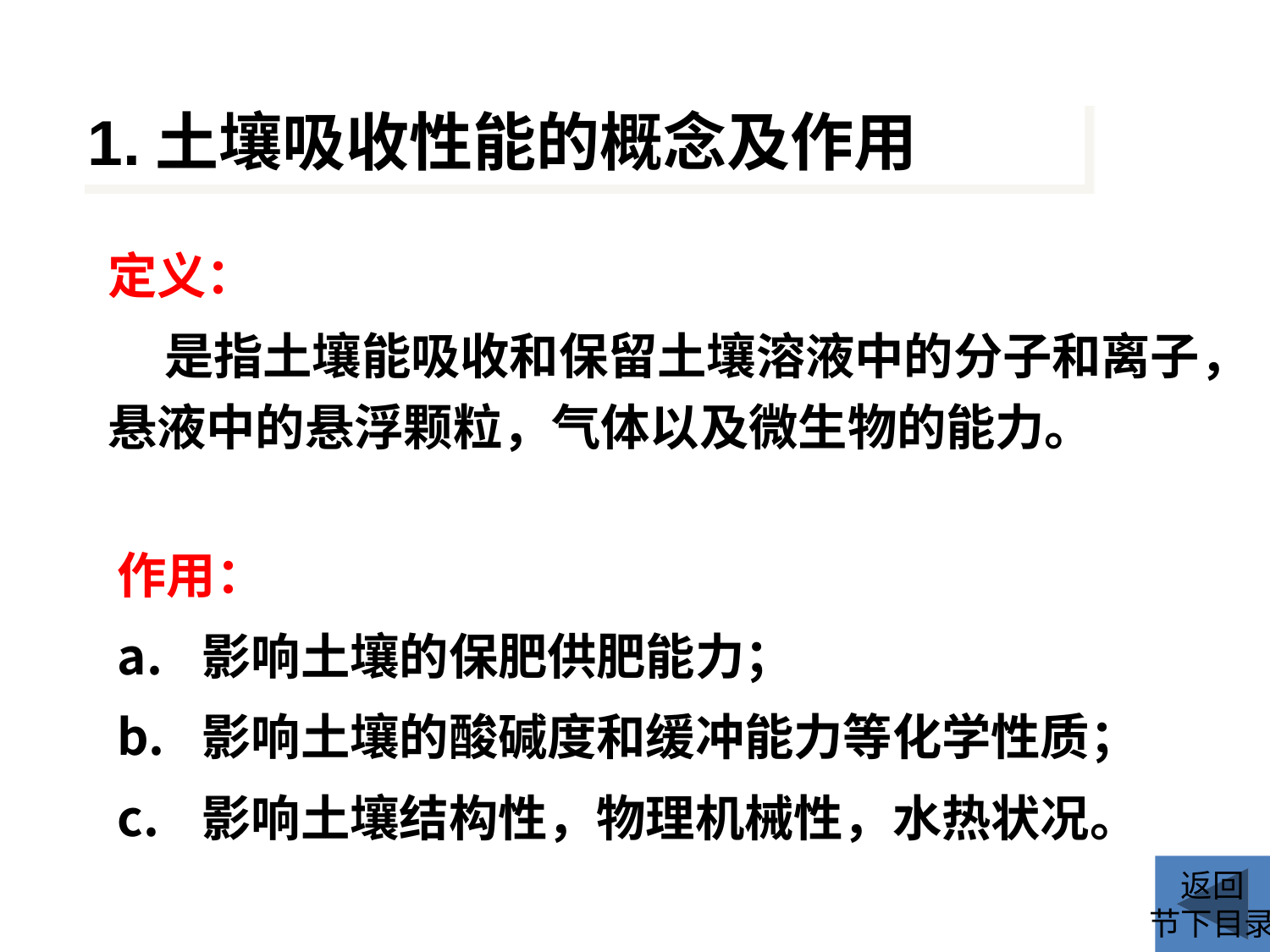

1.土壤吸收性能的概念及作用
定义：
    是指土壤能吸收和保留土壤溶液中的分子和离子，悬液中的悬浮颗粒，气体以及微生物的能力。
作用：
影响土壤的保肥供肥能力；
影响土壤的酸碱度和缓冲能力等化学性质；
影响土壤结构性，物理机械性，水热状况。
返回
节下目录